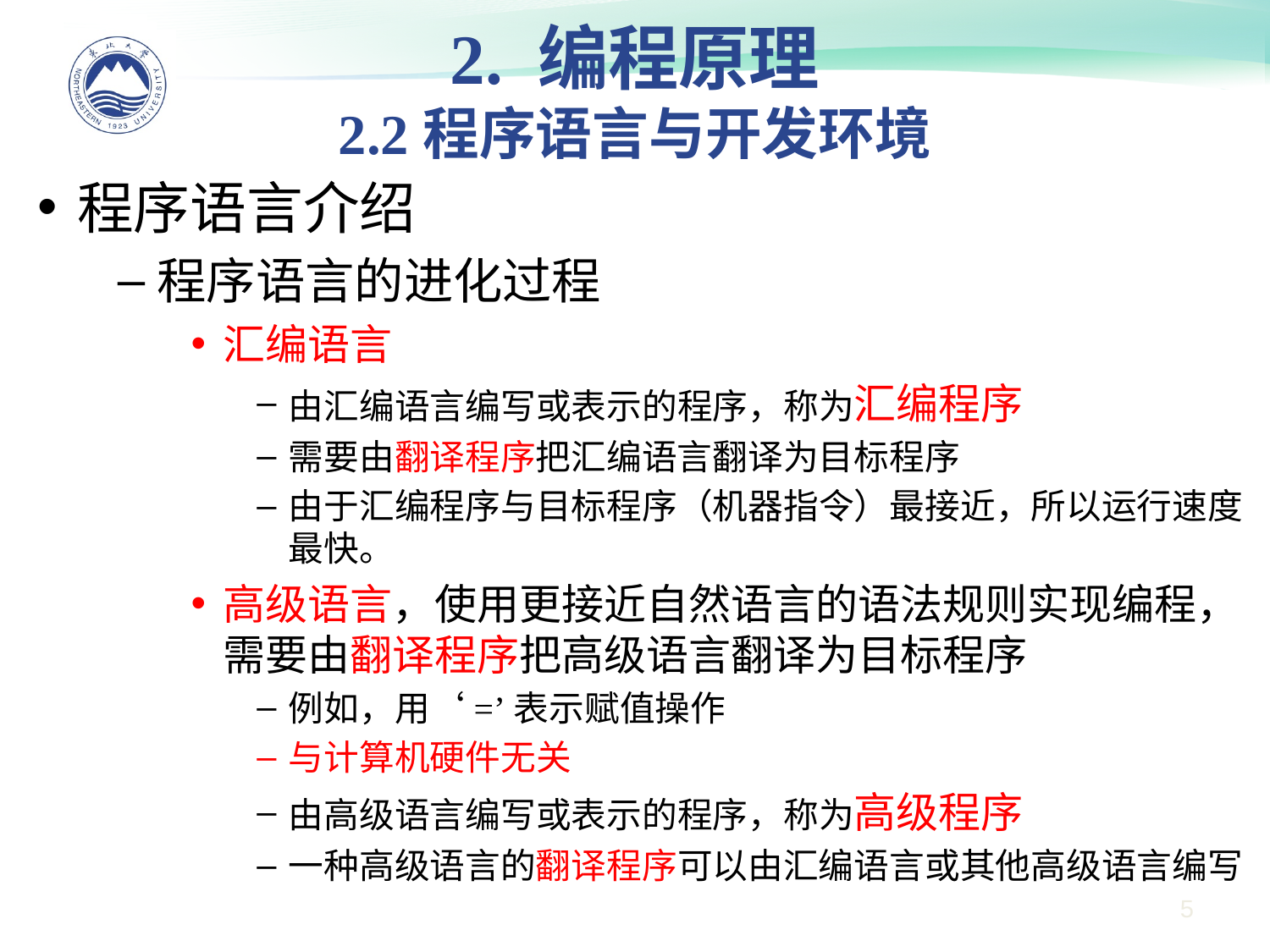

# 2. 编程原理 2.2程序语言与开发环境
程序语言介绍
程序语言的进化过程
汇编语言
由汇编语言编写或表示的程序，称为汇编程序
需要由翻译程序把汇编语言翻译为目标程序
由于汇编程序与目标程序（机器指令）最接近，所以运行速度最快。
高级语言，使用更接近自然语言的语法规则实现编程，需要由翻译程序把高级语言翻译为目标程序
例如，用‘=’表示赋值操作
与计算机硬件无关
由高级语言编写或表示的程序，称为高级程序
一种高级语言的翻译程序可以由汇编语言或其他高级语言编写
5